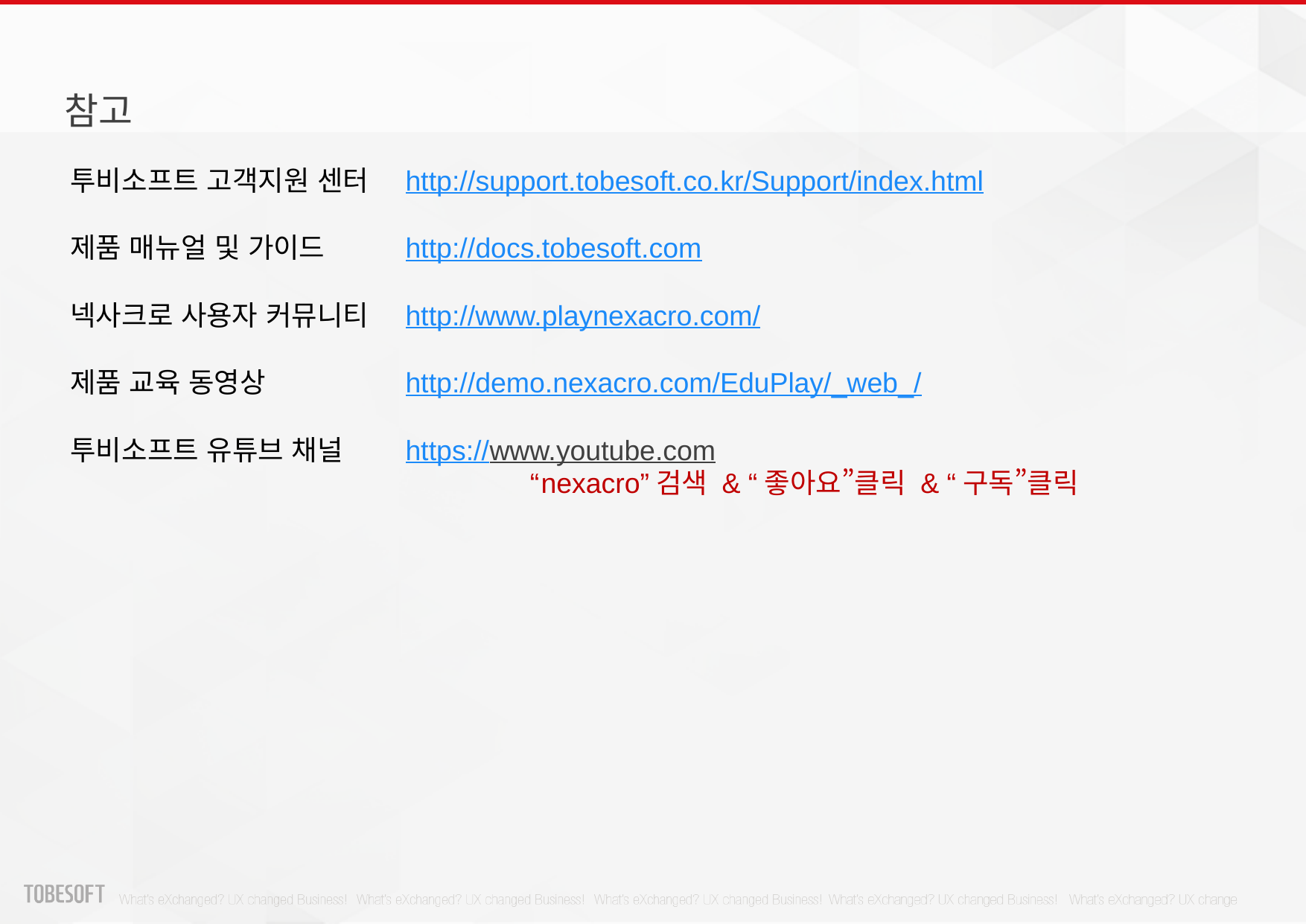

참고
투비소프트 고객지원 센터 	http://support.tobesoft.co.kr/Support/index.html
제품 매뉴얼 및 가이드 	http://docs.tobesoft.com
넥사크로 사용자 커뮤니티 	http://www.playnexacro.com/
제품 교육 동영상		http://demo.nexacro.com/EduPlay/_web_/
투비소프트 유튜브 채널 	https://www.youtube.com
                                                           “nexacro”검색 & “좋아요”클릭 & “구독”클릭